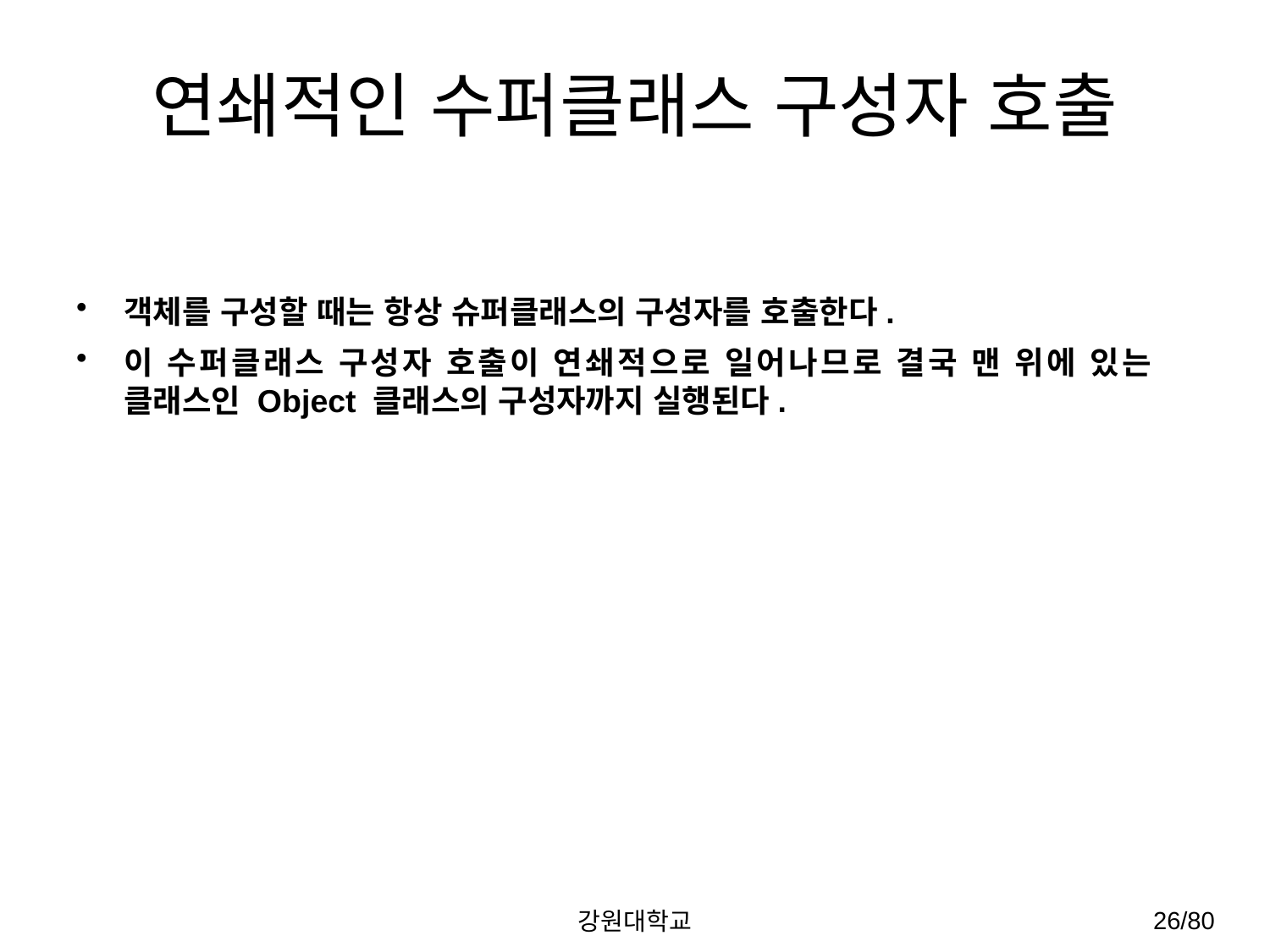

# 연쇄적인 수퍼클래스 구성자 호출

객체를 구성할 때는 항상 슈퍼클래스의 구성자를 호출한다.
이 수퍼클래스 구성자 호출이 연쇄적으로 일어나므로 결국 맨 위에 있는 클래스인 Object 클래스의 구성자까지 실행된다.

강원대학교